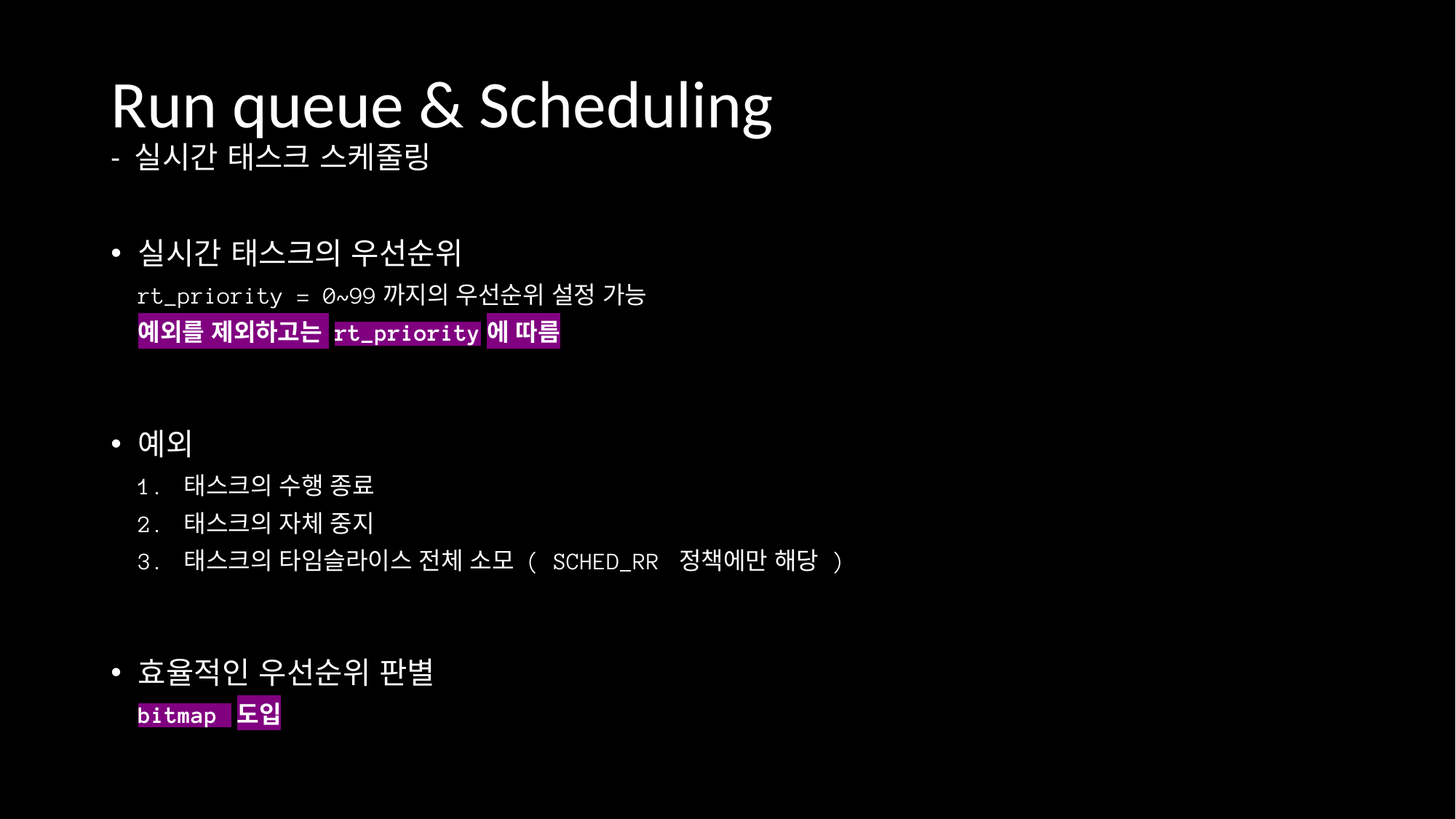

# Run queue & Scheduling - 실시간 태스크 스케줄링
실시간 태스크의 우선순위
rt_priority = 0~99까지의 우선순위 설정 가능
예외를 제외하고는 rt_priority에 따름

예외
1. 태스크의 수행 종료
2. 태스크의 자체 중지
3. 태스크의 타임슬라이스 전체 소모 ( SCHED_RR 정책에만 해당 )

효율적인 우선순위 판별
bitmap 도입